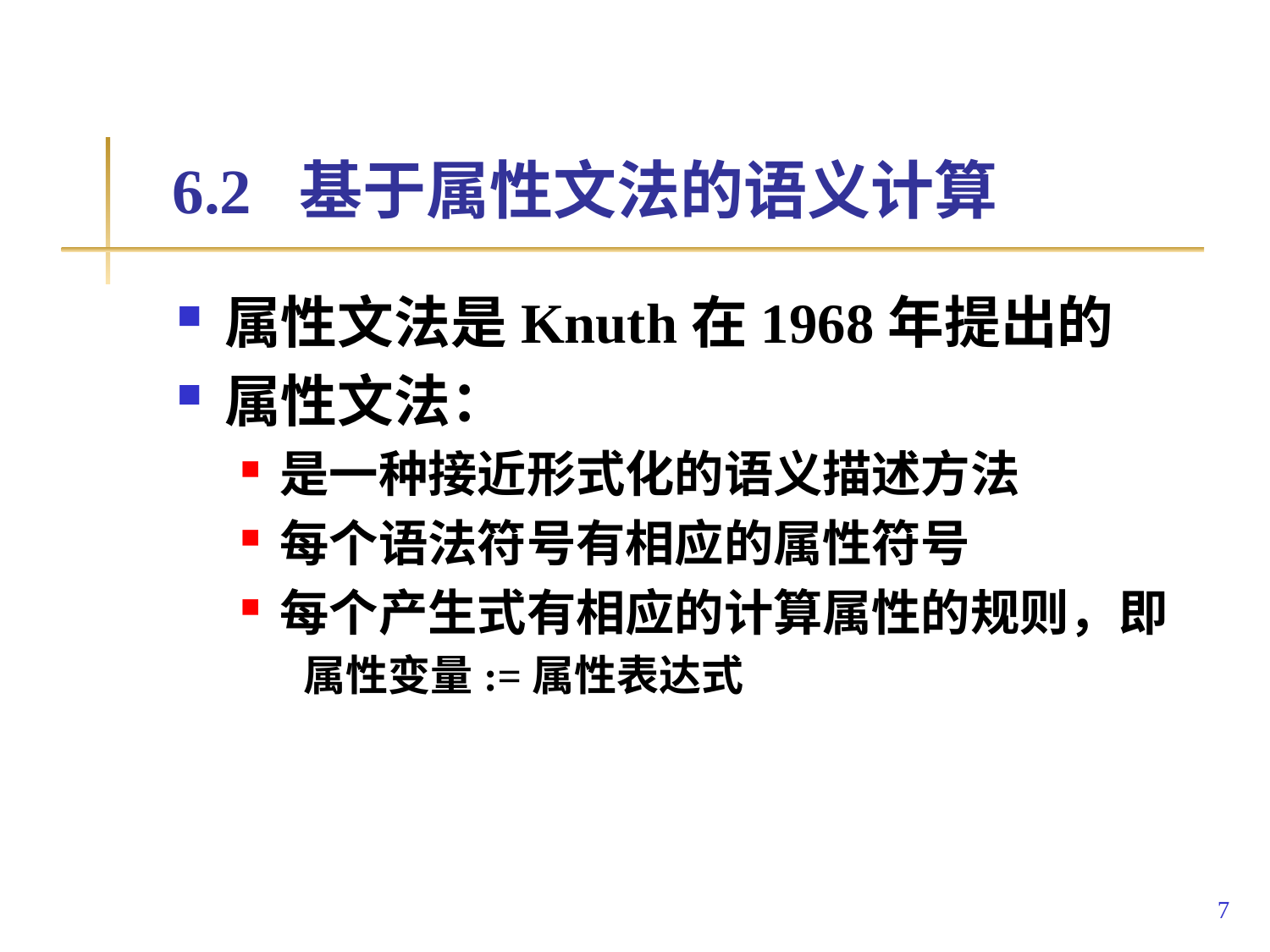

# 6.2  基于属性文法的语义计算
属性文法是Knuth在1968年提出的
属性文法：
是一种接近形式化的语义描述方法
每个语法符号有相应的属性符号
每个产生式有相应的计算属性的规则，即
属性变量:=属性表达式
7